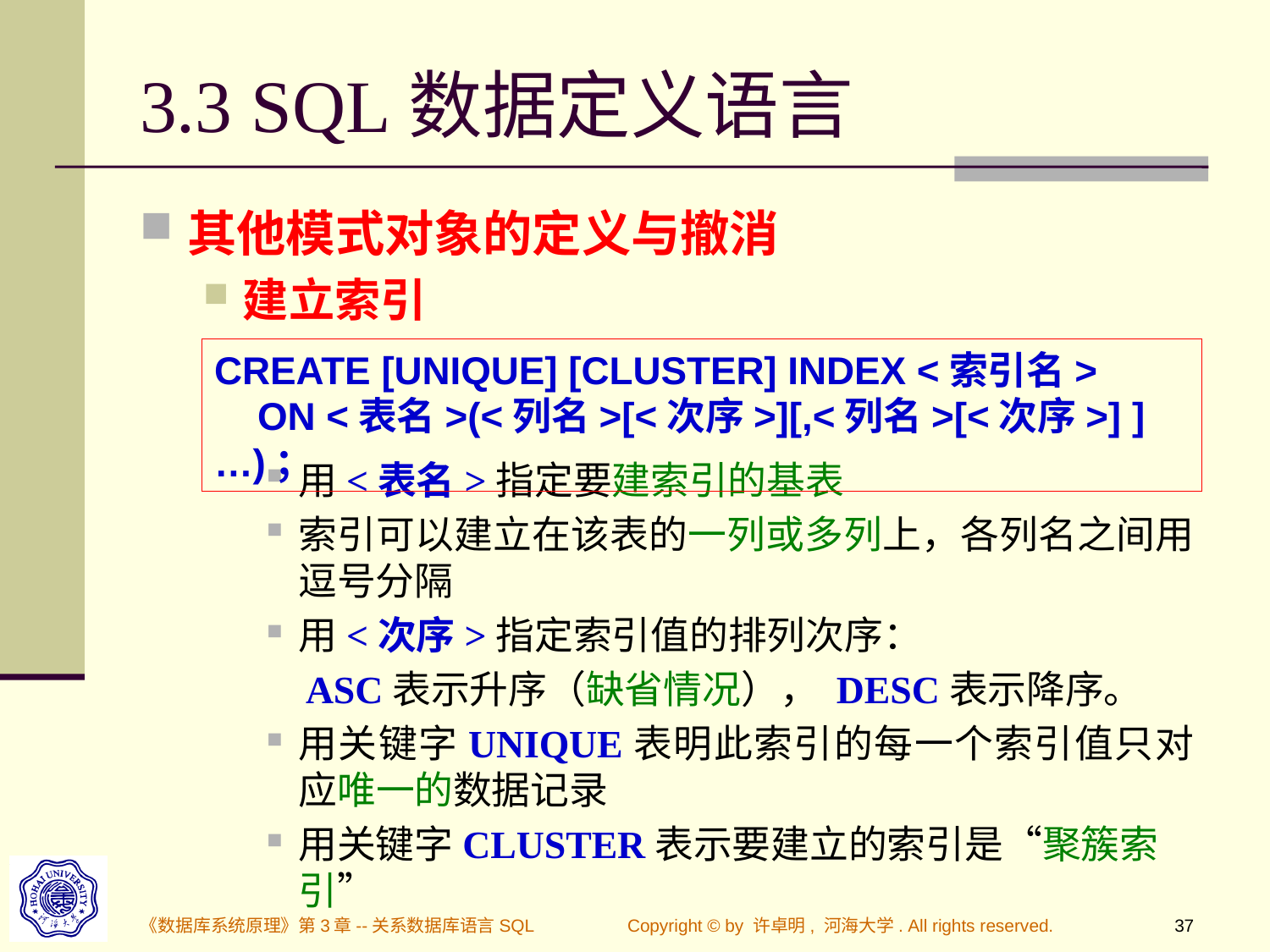

# 3.3 SQL数据定义语言
其他模式对象的定义与撤消
建立索引

用<表名>指定要建索引的基表
索引可以建立在该表的一列或多列上，各列名之间用逗号分隔
用<次序>指定索引值的排列次序：
    ASC表示升序（缺省情况）， DESC表示降序。
用关键字UNIQUE表明此索引的每一个索引值只对应唯一的数据记录
用关键字CLUSTER表示要建立的索引是“聚簇索引”
CREATE [UNIQUE] [CLUSTER] INDEX <索引名>
    ON <表名>(<列名>[<次序>][,<列名>[<次序>] ]…)；
《数据库系统原理》第3章--关系数据库语言SQL
Copyright © by 许卓明, 河海大学. All rights reserved.
37